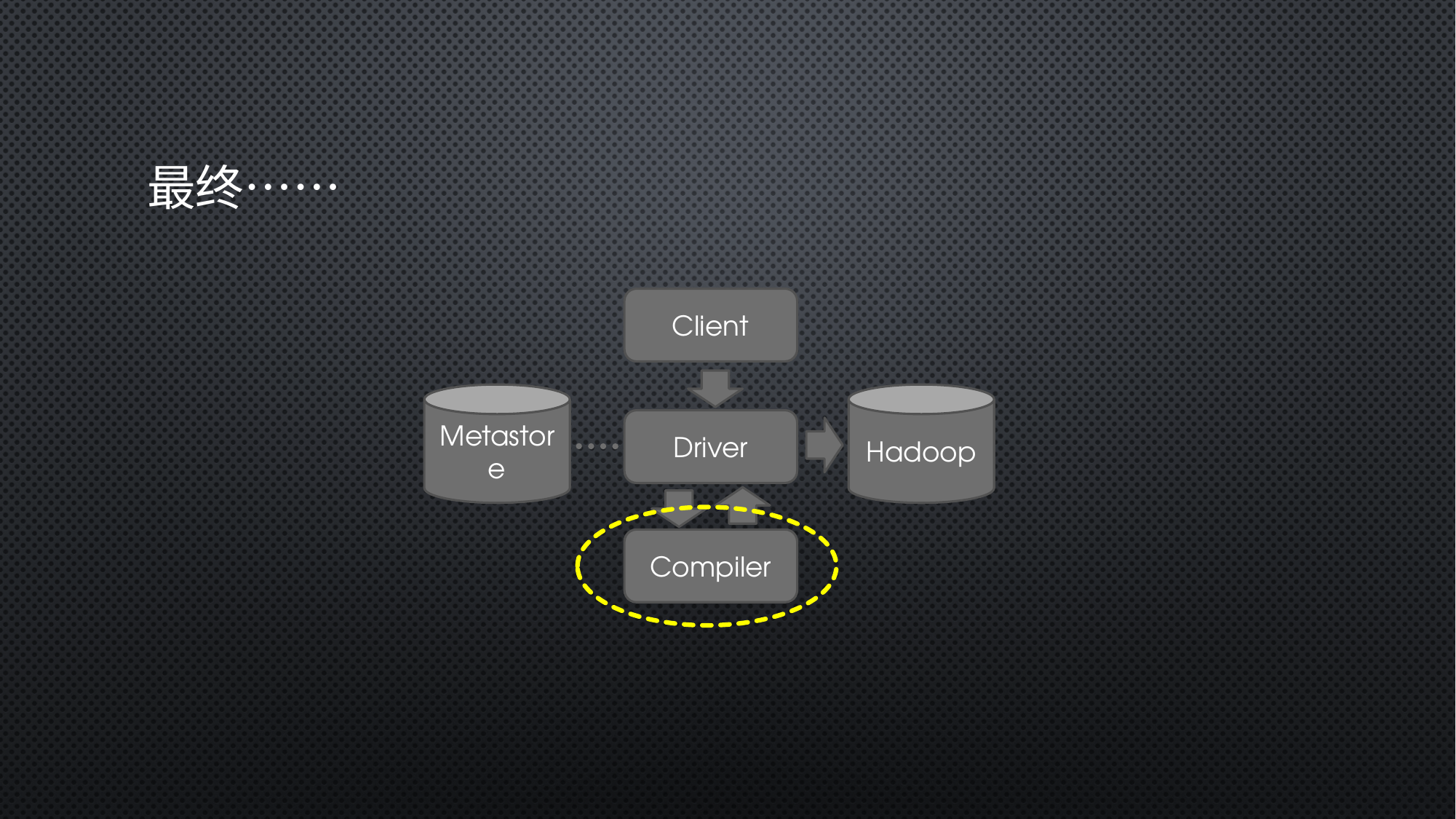

# 最终……
Client

Metastore
Hadoop
Driver

Compiler